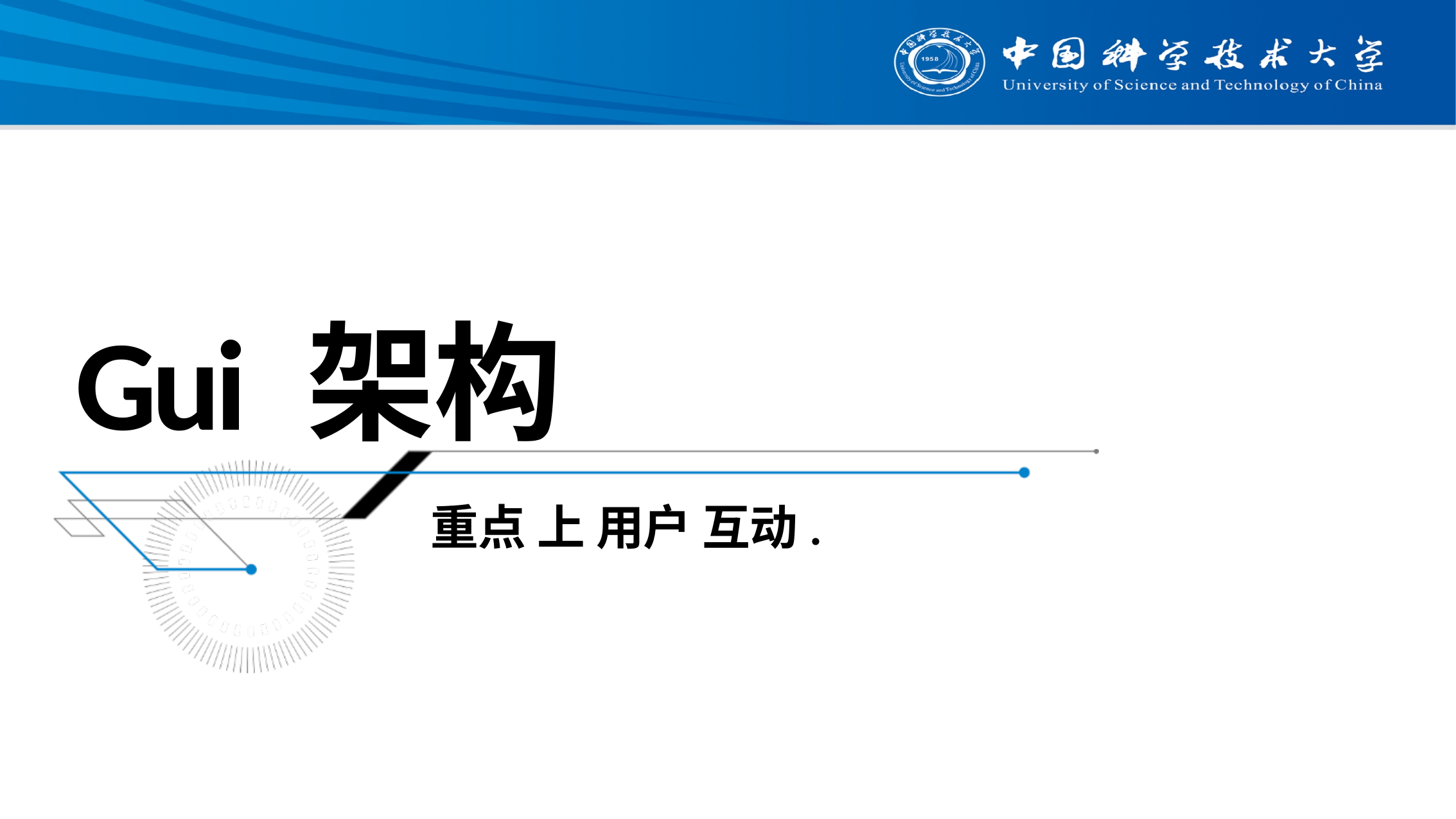

# Gui 架构
重点 上 用户 互动.